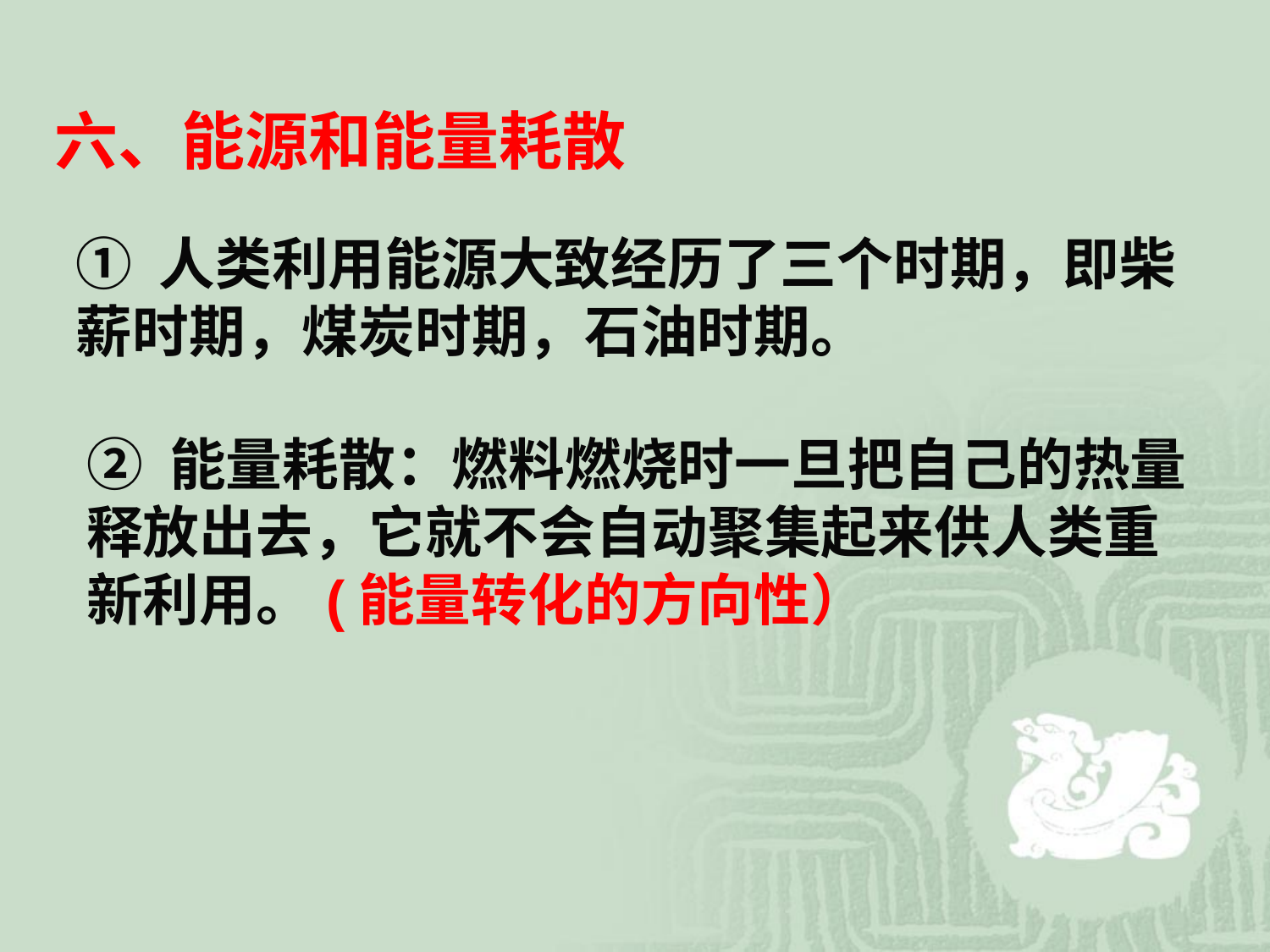

六、能源和能量耗散
① 人类利用能源大致经历了三个时期，即柴薪时期，煤炭时期，石油时期。
② 能量耗散：燃料燃烧时一旦把自己的热量释放出去，它就不会自动聚集起来供人类重新利用。(能量转化的方向性）